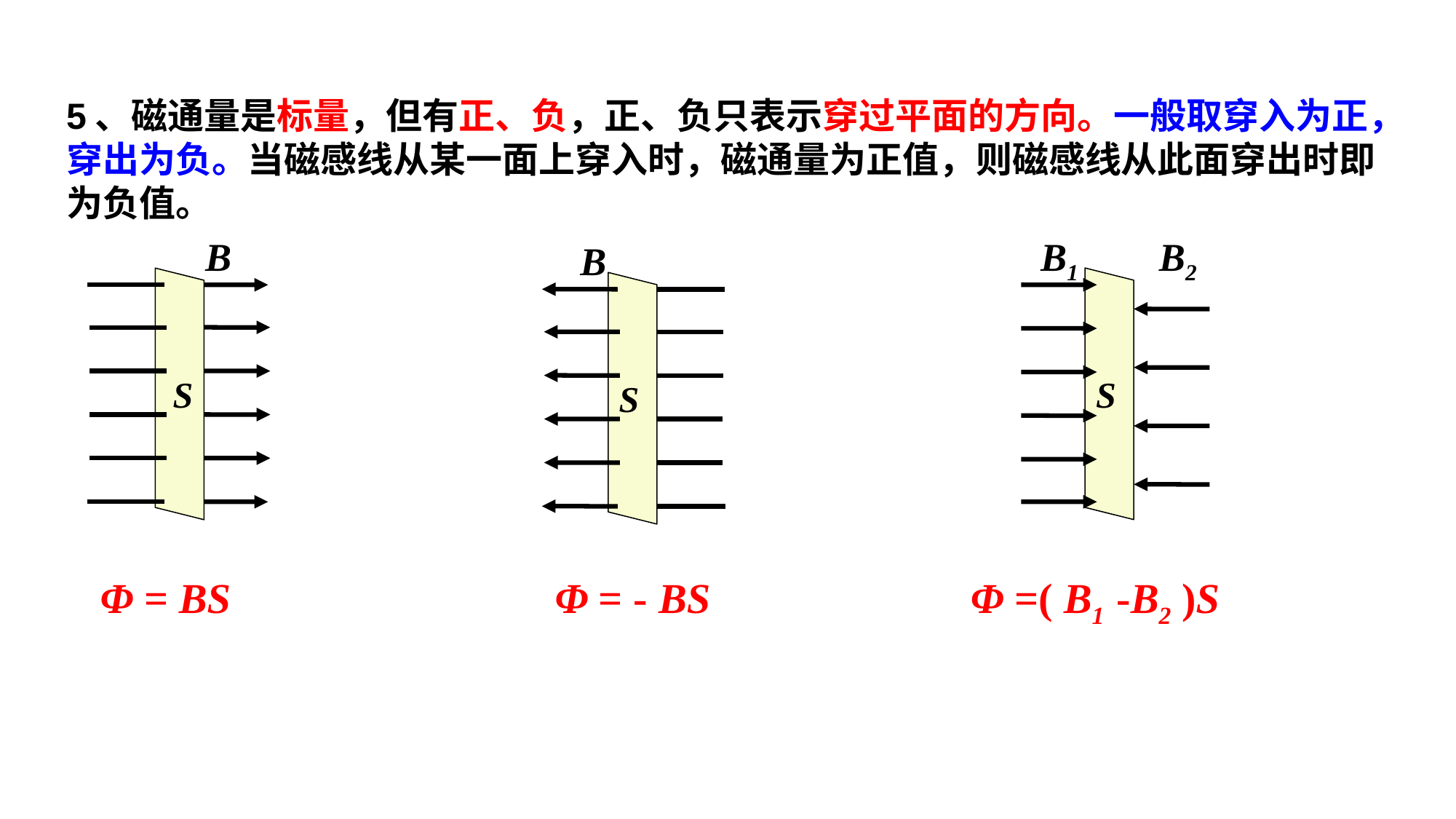

5、磁通量是标量，但有正、负，正、负只表示穿过平面的方向。一般取穿入为正，穿出为负。当磁感线从某一面上穿入时，磁通量为正值，则磁感线从此面穿出时即为负值。
B1
B2

S

B

S
B

S

Φ = BS
Φ = - BS
Φ =( B1  -B2 )S